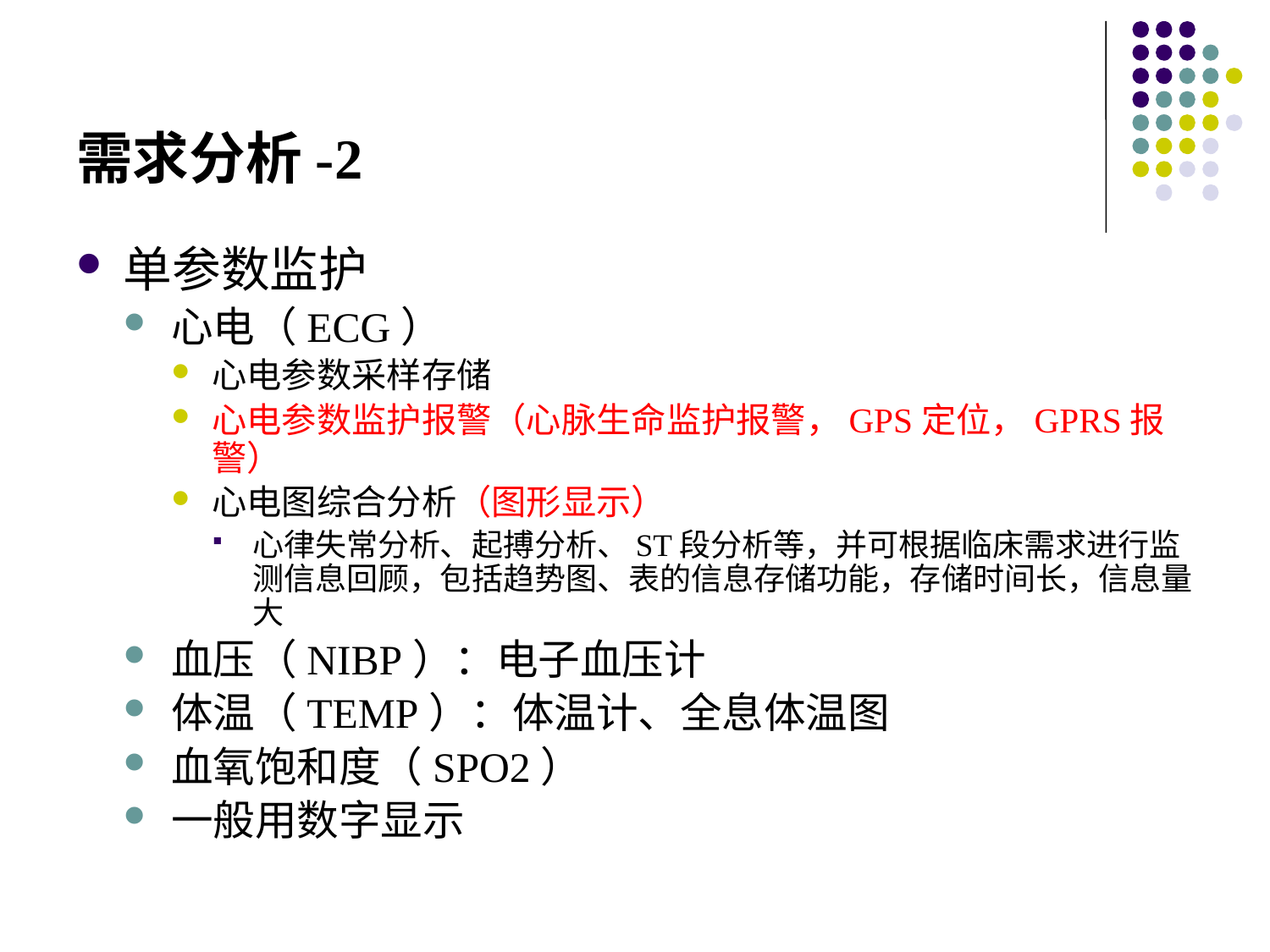

# 需求分析-2
单参数监护
心电（ECG）
心电参数采样存储
心电参数监护报警（心脉生命监护报警，GPS定位，GPRS报警）
心电图综合分析（图形显示）
心律失常分析、起搏分析、ST段分析等，并可根据临床需求进行监测信息回顾，包括趋势图、表的信息存储功能，存储时间长，信息量大
血压（NIBP）：电子血压计
体温（TEMP）：体温计、全息体温图
血氧饱和度（SPO2）
一般用数字显示